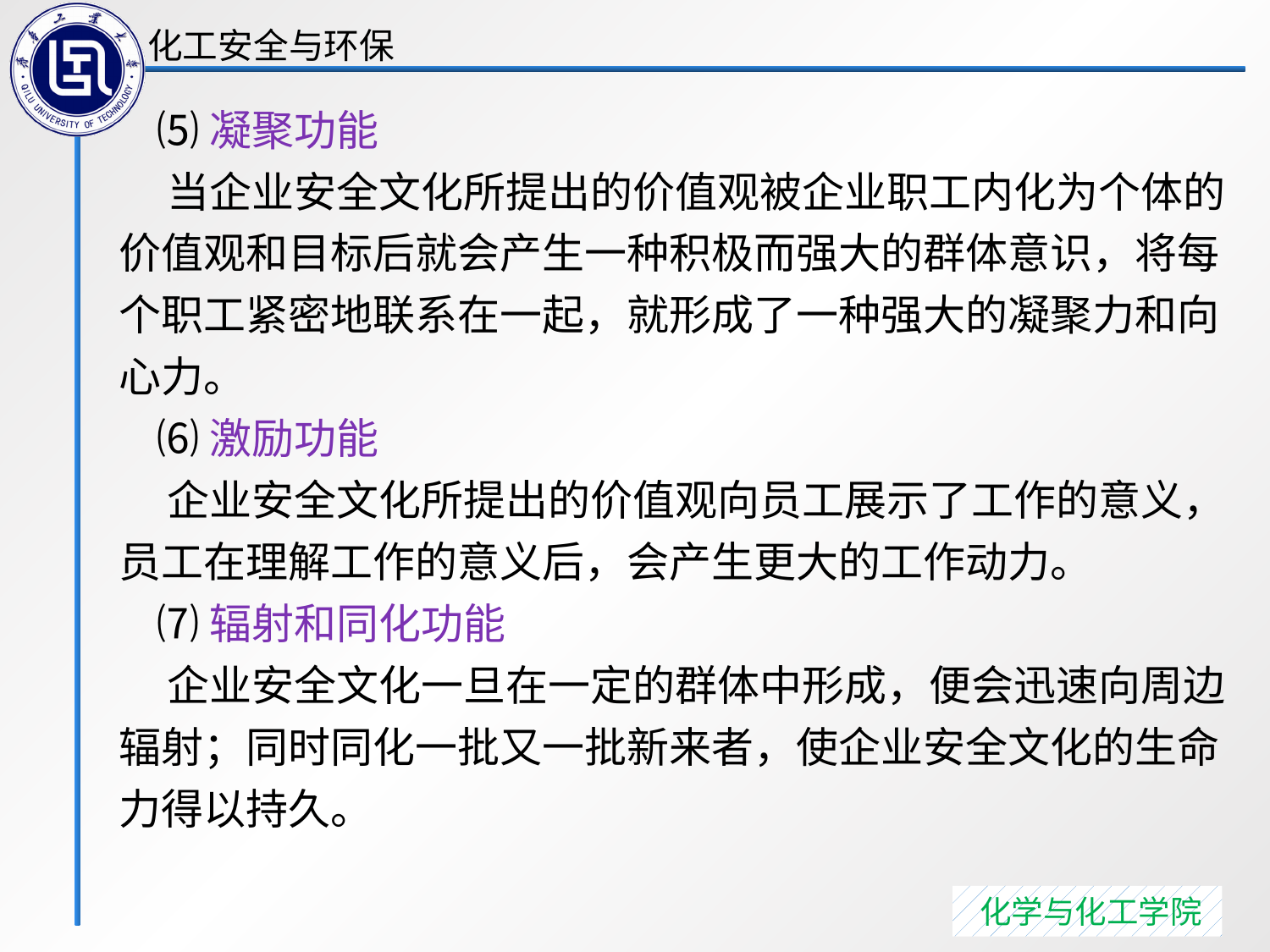

⑸凝聚功能
    当企业安全文化所提出的价值观被企业职工内化为个体的价值观和目标后就会产生一种积极而强大的群体意识，将每个职工紧密地联系在一起，就形成了一种强大的凝聚力和向心力。
    ⑹激励功能
    企业安全文化所提出的价值观向员工展示了工作的意义，员工在理解工作的意义后，会产生更大的工作动力。
    ⑺辐射和同化功能
    企业安全文化一旦在一定的群体中形成，便会迅速向周边辐射；同时同化一批又一批新来者，使企业安全文化的生命力得以持久。